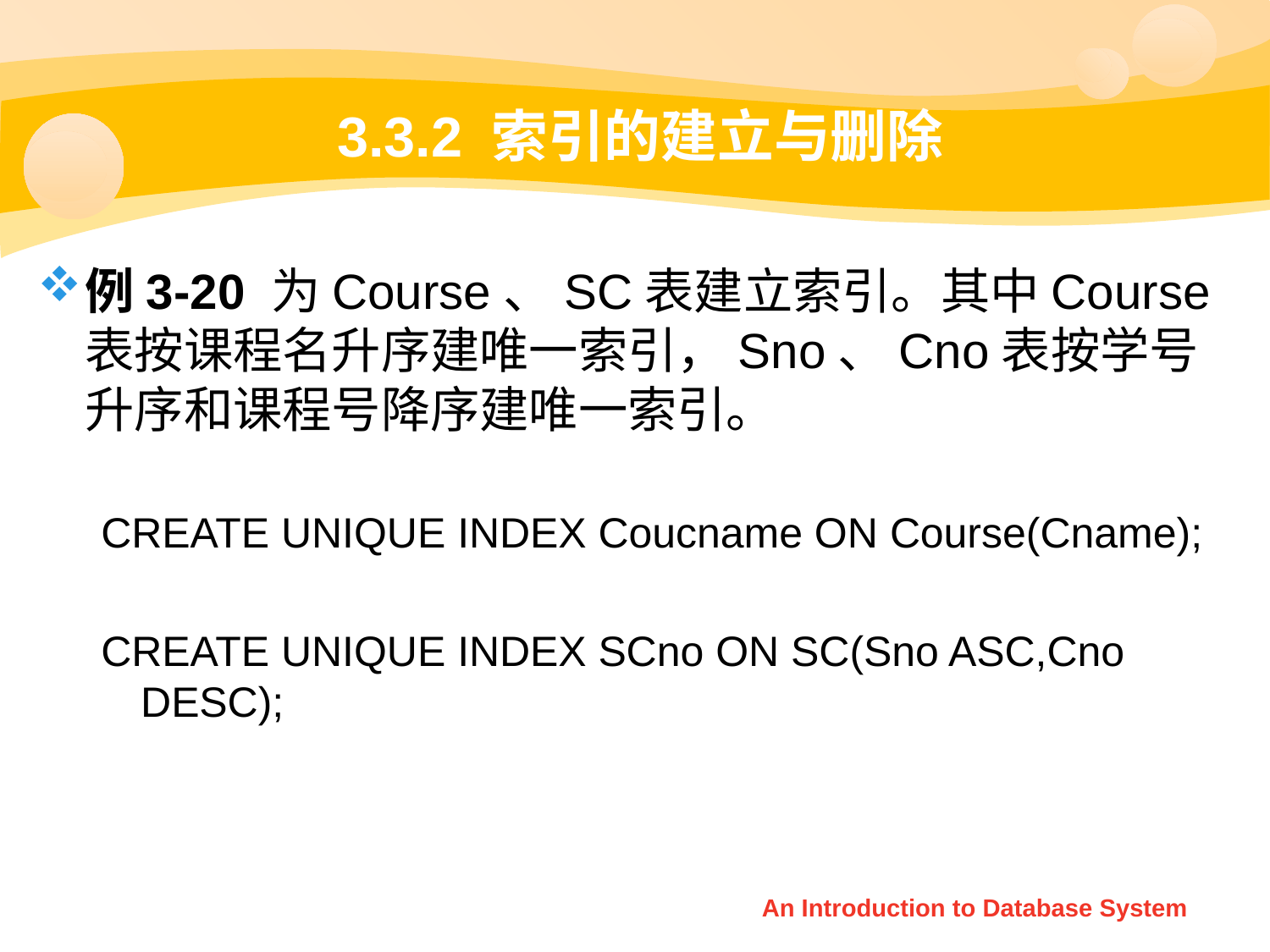

# 3.3.2 索引的建立与删除
例3-20 为Course、SC表建立索引。其中Course表按课程名升序建唯一索引，Sno、Cno表按学号升序和课程号降序建唯一索引。

CREATE UNIQUE INDEX Coucname ON Course(Cname);

CREATE UNIQUE INDEX SCno ON SC(Sno ASC,Cno DESC);
An Introduction to Database System